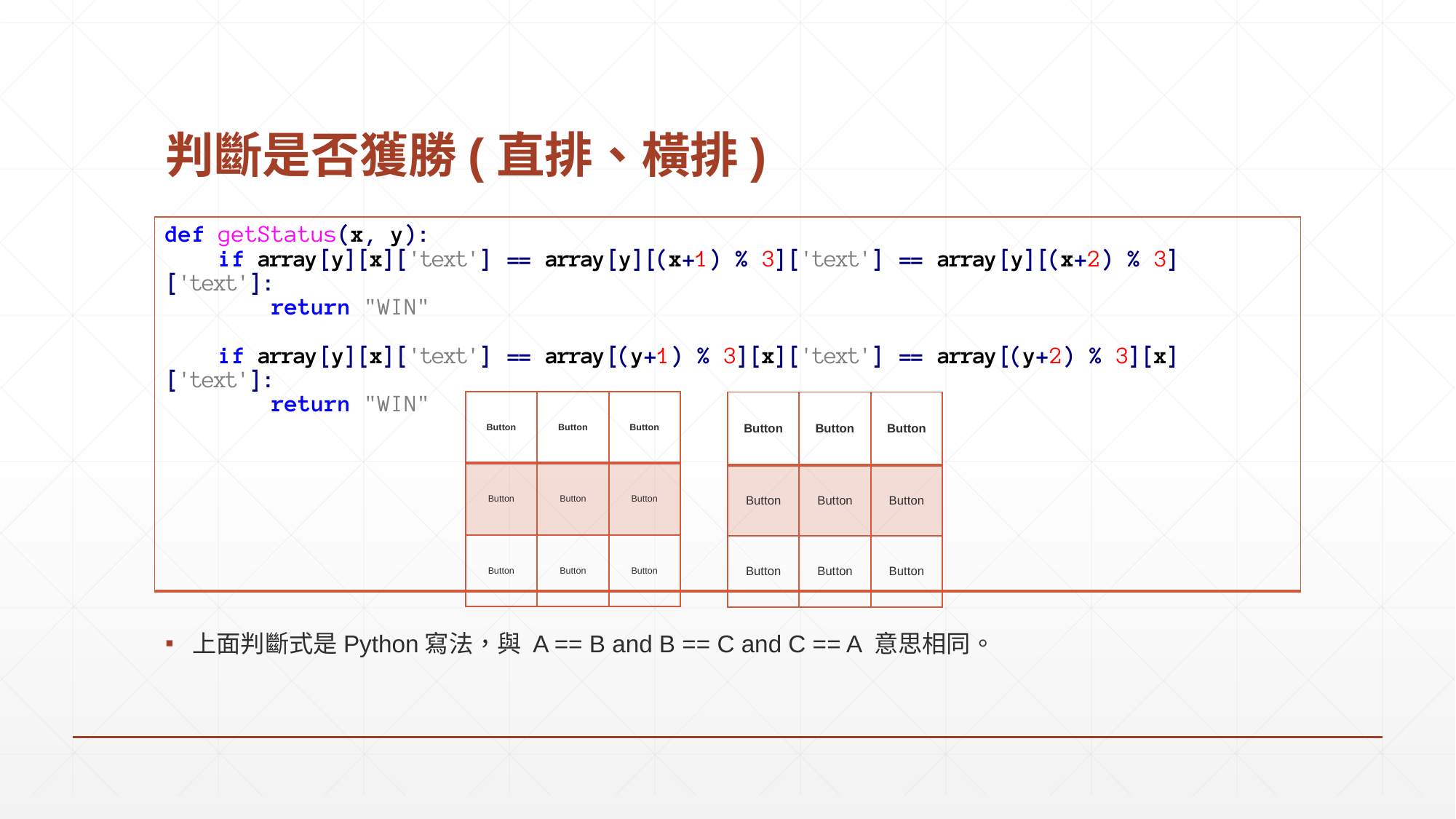

# 判斷是否獲勝(直排、橫排)
| def getStatus(x, y): if array[y][x]['text'] == array[y][(x+1) % 3]['text'] == array[y][(x+2) % 3]['text']: return "WIN" if array[y][x]['text'] == array[(y+1) % 3][x]['text'] == array[(y+2) % 3][x]['text']: return "WIN" |
| --- |
| Button | Button | Button |
| --- | --- | --- |
| Button | Button | Button |
| Button | Button | Button |
| Button | Button | Button |
| --- | --- | --- |
| Button | Button | Button |
| Button | Button | Button |
上面判斷式是Python寫法，與 A == B and B == C and C == A 意思相同。